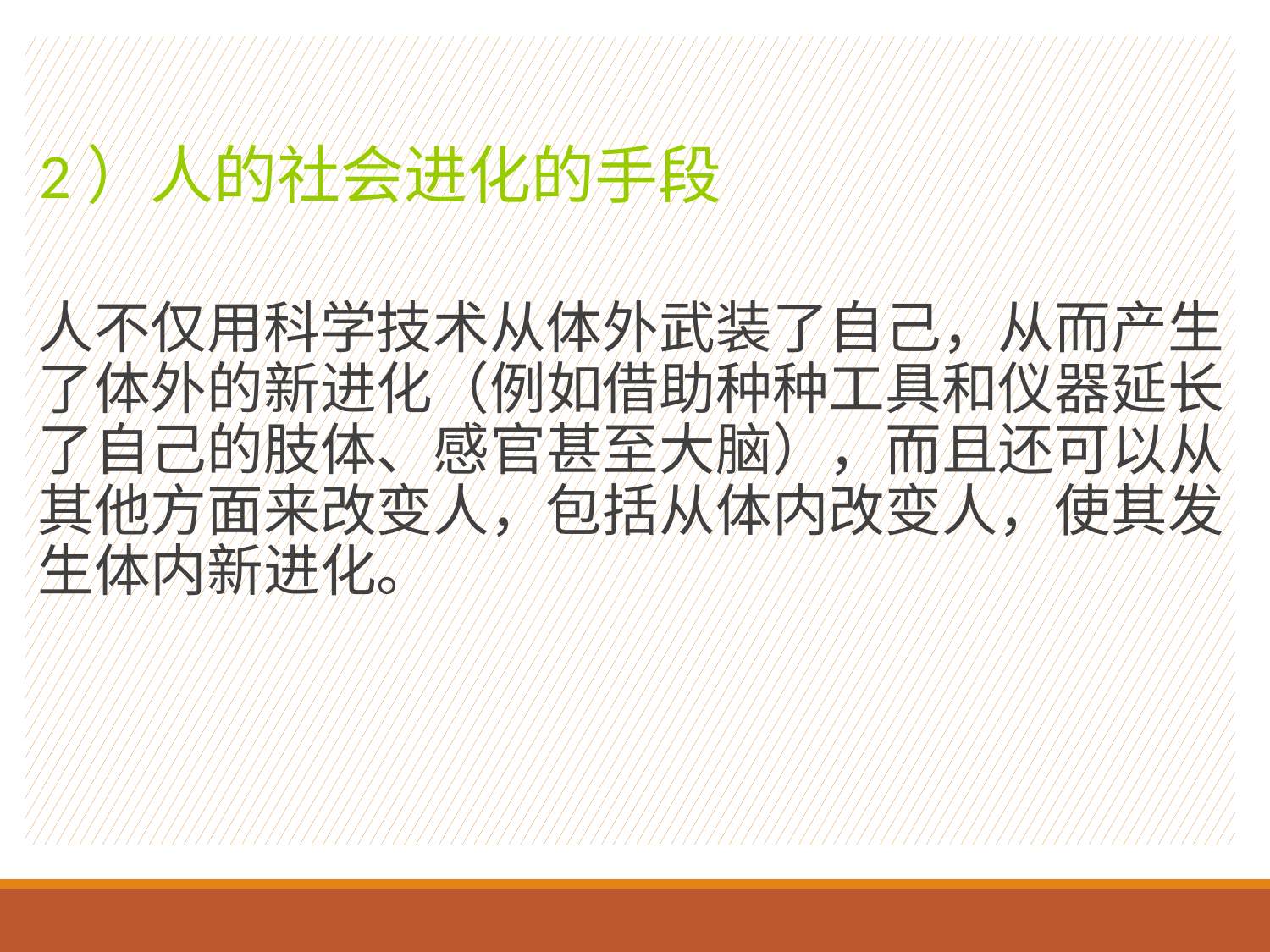

2）人的社会进化的手段

人不仅用科学技术从体外武装了自己，从而产生了体外的新进化（例如借助种种工具和仪器延长了自己的肢体、感官甚至大脑），而且还可以从其他方面来改变人，包括从体内改变人，使其发生体内新进化。